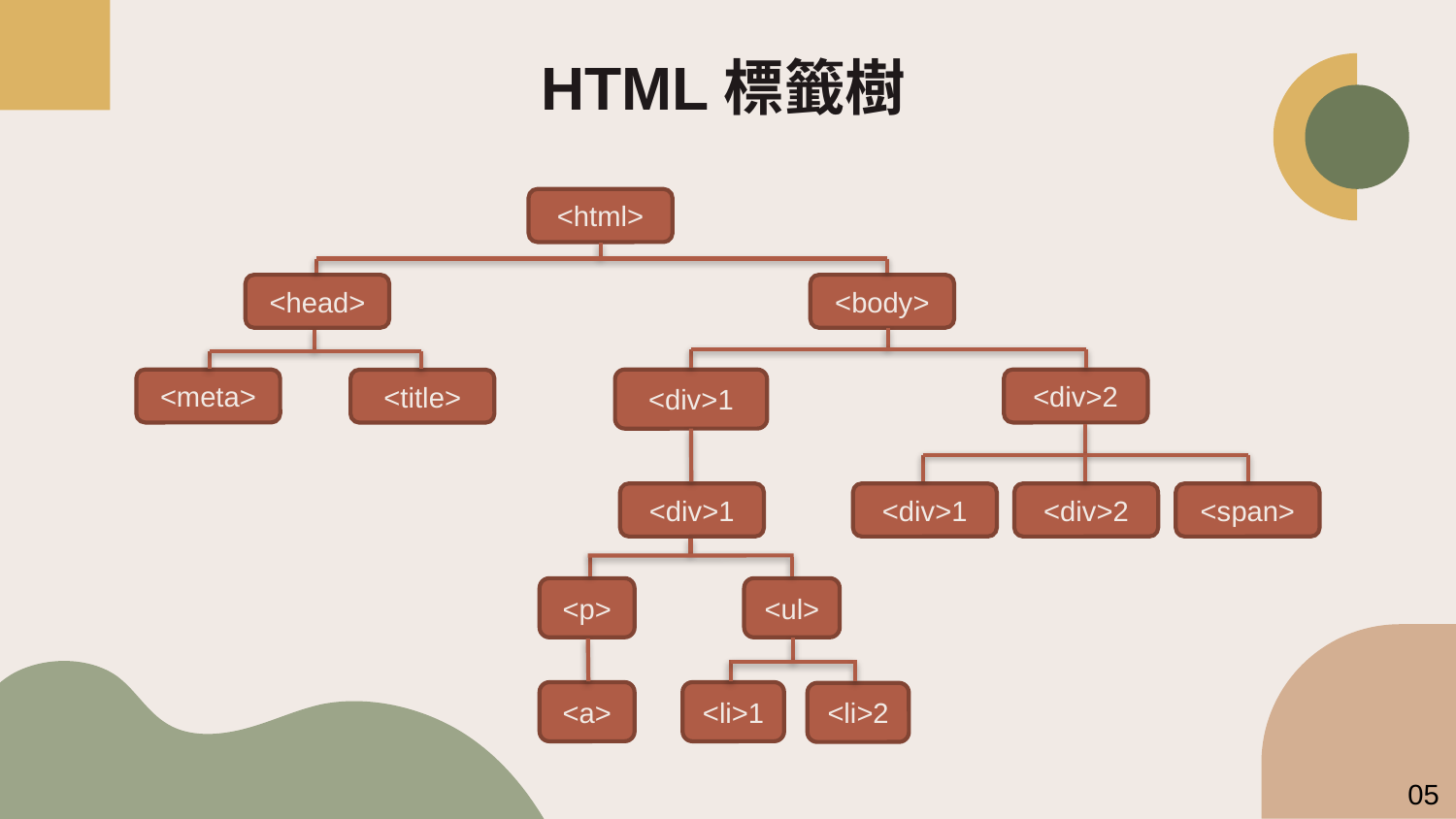

# HTML標籤樹

<html>
<head>
<body>
<meta>
<div>1
<div>2
<title>
<div>1
<div>1
<div>2
<span>
<p>
<ul>
<a>
<li>1
<li>2
05